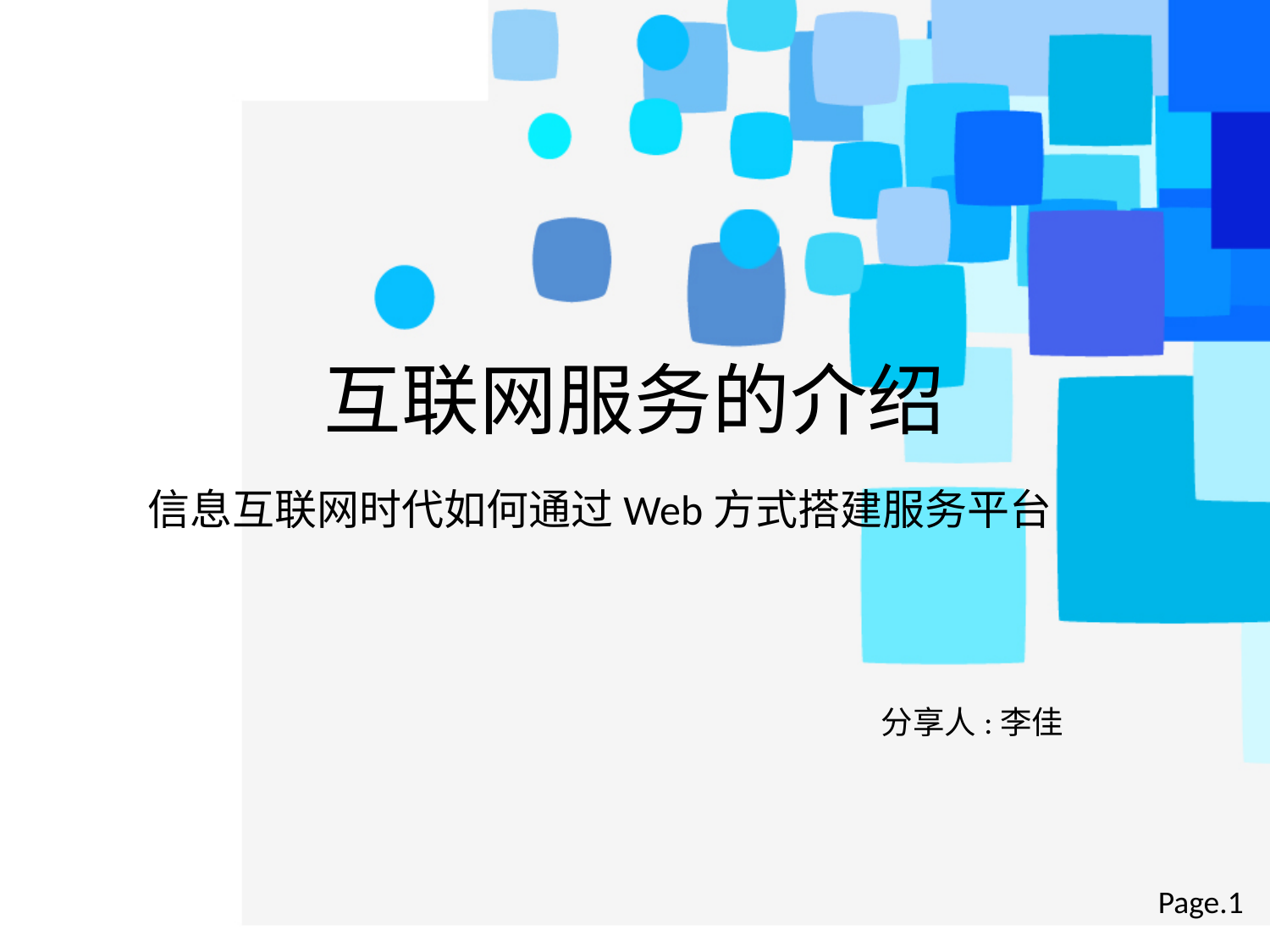

# 互联网服务的介绍
信息互联网时代如何通过Web方式搭建服务平台
分享人:李佳
Page.1